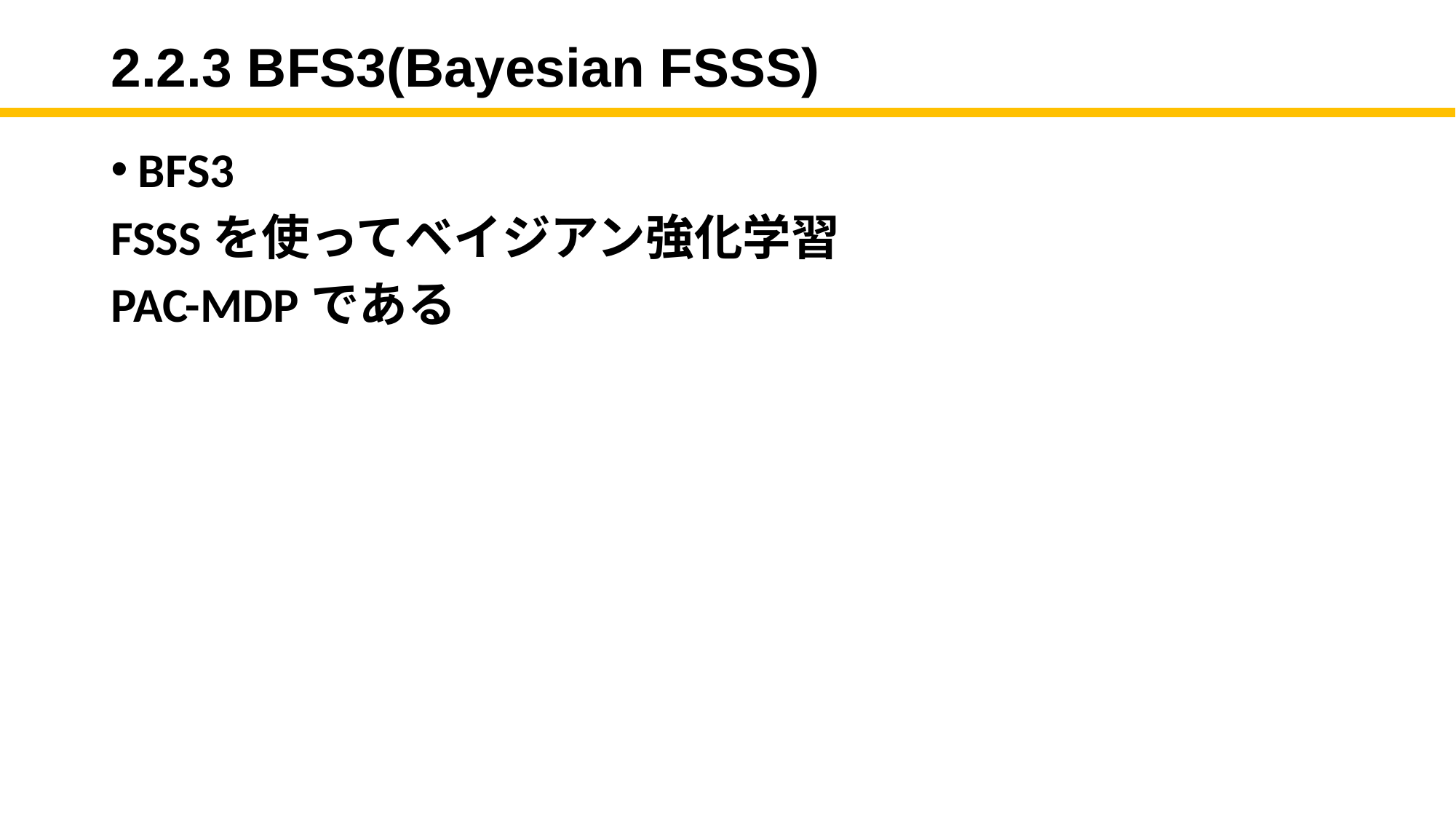

# 2.2.3 BFS3(Bayesian FSSS)
BFS3
FSSSを使ってベイジアン強化学習
PAC-MDPである